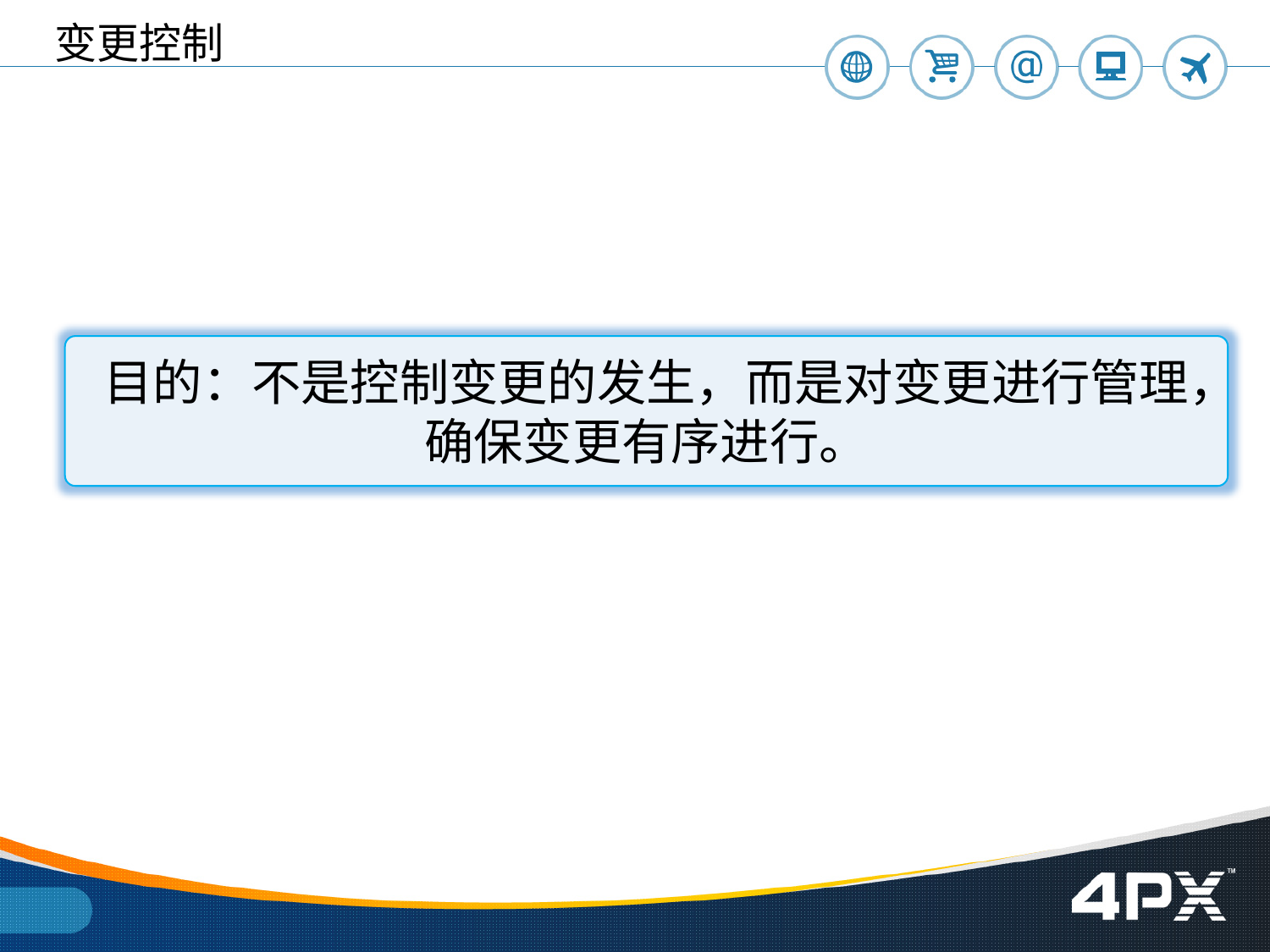

变更控制
目的：不是控制变更的发生，而是对变更进行管理，确保变更有序进行。